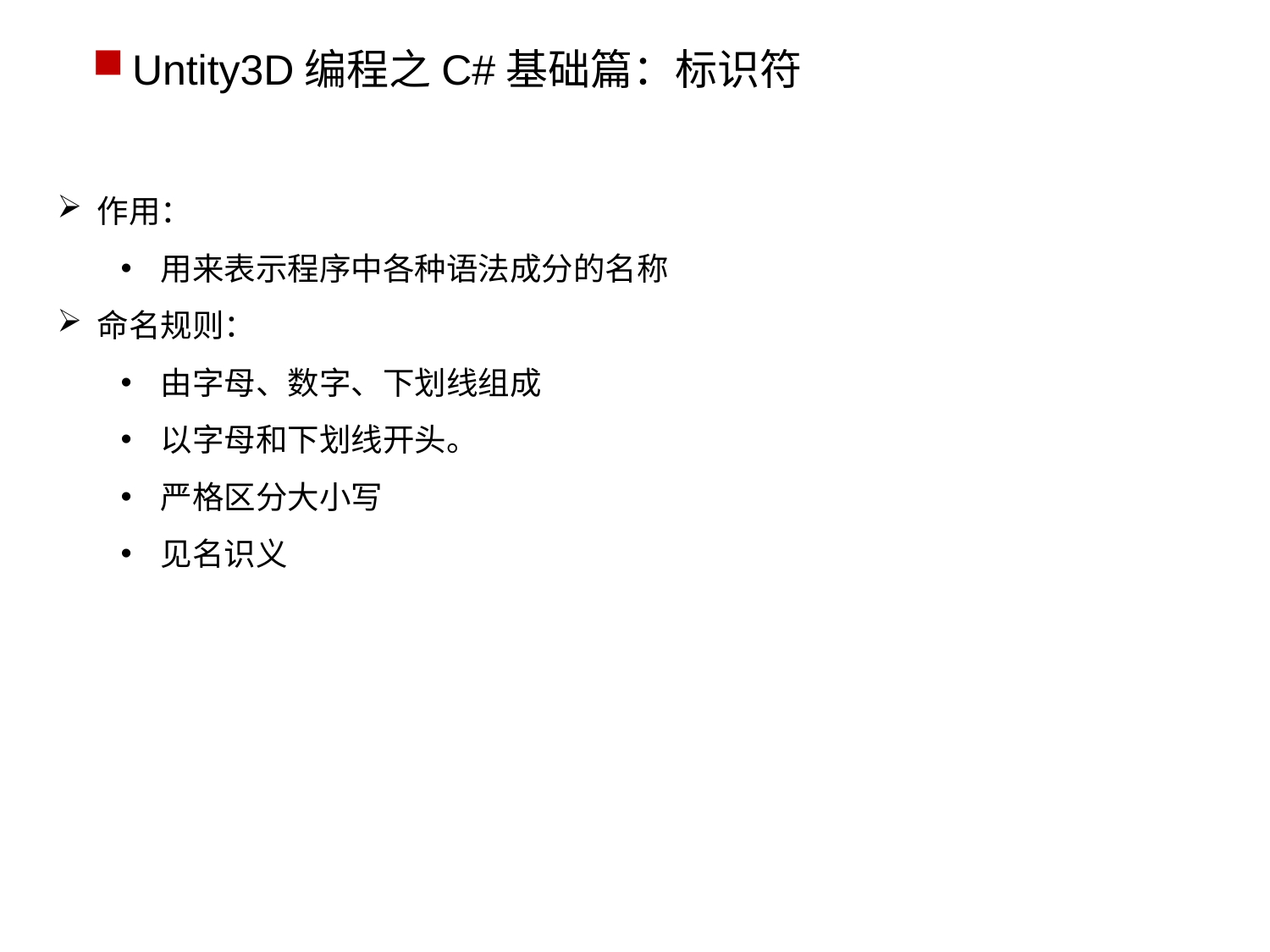

Untity3D编程之C#基础篇：标识符
作用：
用来表示程序中各种语法成分的名称
命名规则：
由字母、数字、下划线组成
以字母和下划线开头。
严格区分大小写
见名识义